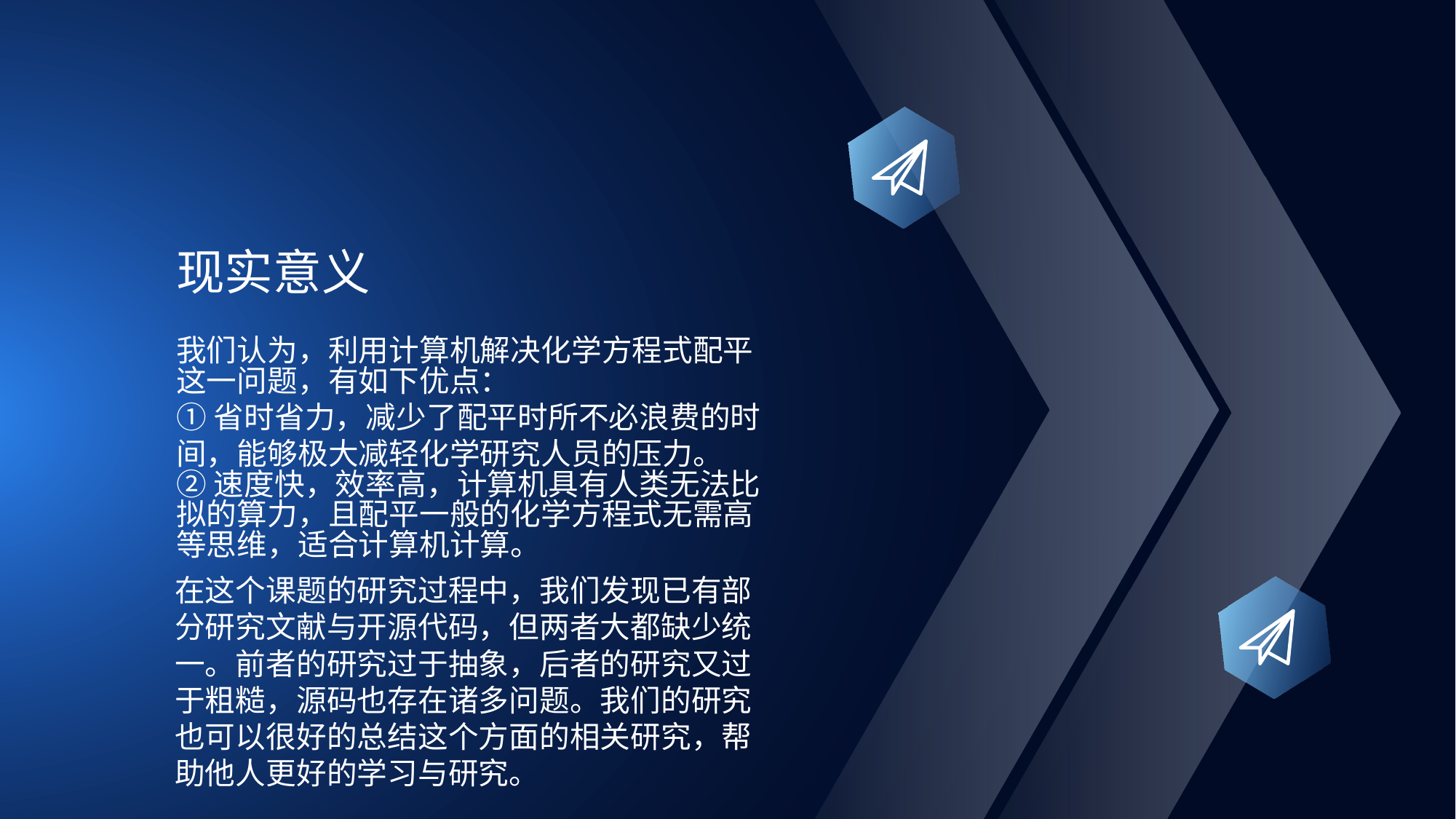

现实意义
我们认为，利用计算机解决化学方程式配平这一问题，有如下优点：
①省时省力，减少了配平时所不必浪费的时间，能够极大减轻化学研究人员的压力。
②速度快，效率高，计算机具有人类无法比拟的算力，且配平一般的化学方程式无需高等思维，适合计算机计算。
在这个课题的研究过程中，我们发现已有部分研究文献与开源代码，但两者大都缺少统一。前者的研究过于抽象，后者的研究又过于粗糙，源码也存在诸多问题。我们的研究也可以很好的总结这个方面的相关研究，帮助他人更好的学习与研究。